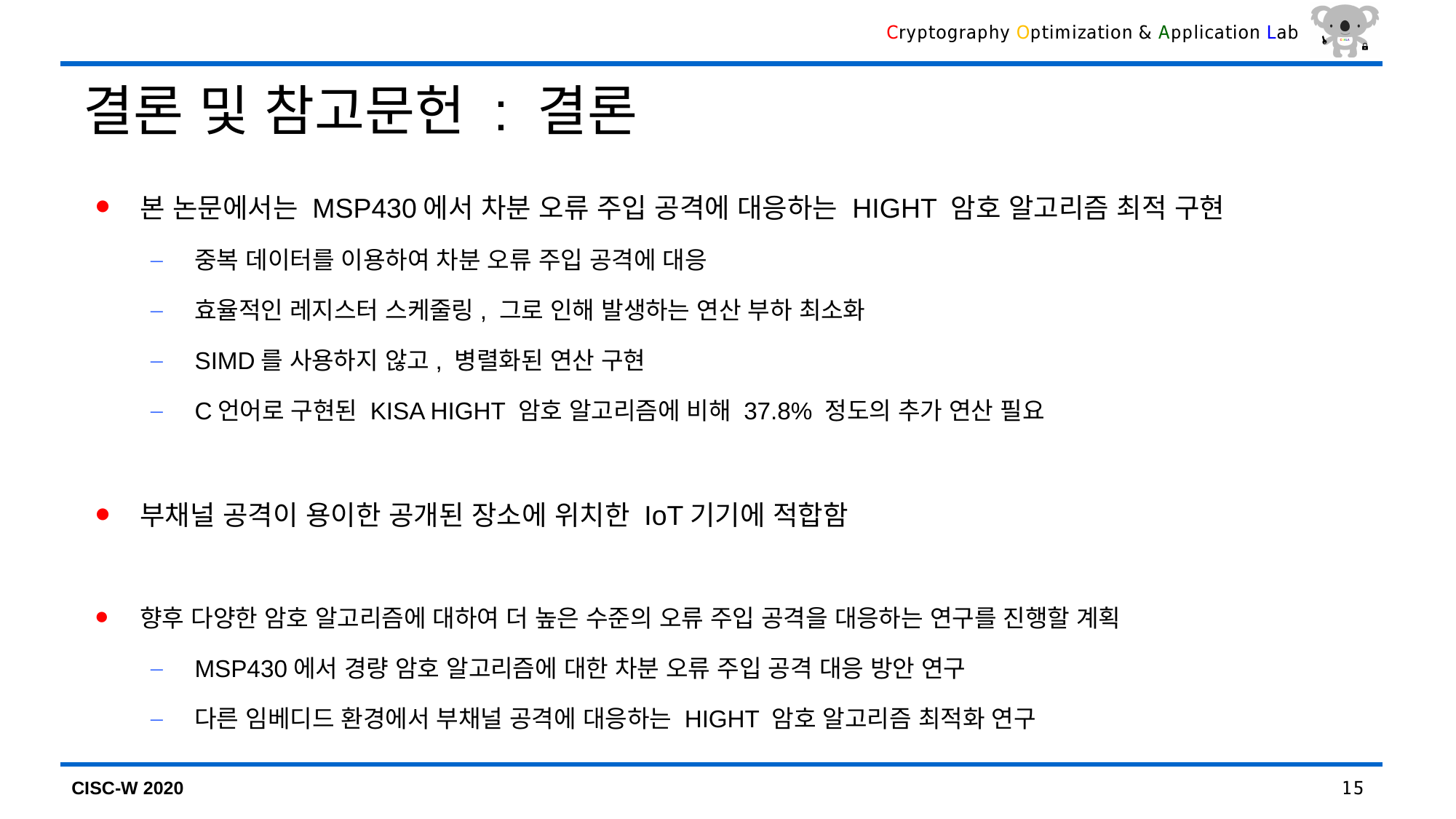

# 결론 및 참고문헌 : 결론
본 논문에서는 MSP430에서 차분 오류 주입 공격에 대응하는 HIGHT 암호 알고리즘 최적 구현
중복 데이터를 이용하여 차분 오류 주입 공격에 대응
효율적인 레지스터 스케줄링, 그로 인해 발생하는 연산 부하 최소화
SIMD를 사용하지 않고, 병렬화된 연산 구현
C언어로 구현된 KISA HIGHT 암호 알고리즘에 비해 37.8% 정도의 추가 연산 필요

부채널 공격이 용이한 공개된 장소에 위치한 IoT기기에 적합함

향후 다양한 암호 알고리즘에 대하여 더 높은 수준의 오류 주입 공격을 대응하는 연구를 진행할 계획
MSP430에서 경량 암호 알고리즘에 대한 차분 오류 주입 공격 대응 방안 연구
다른 임베디드 환경에서 부채널 공격에 대응하는 HIGHT 암호 알고리즘 최적화 연구